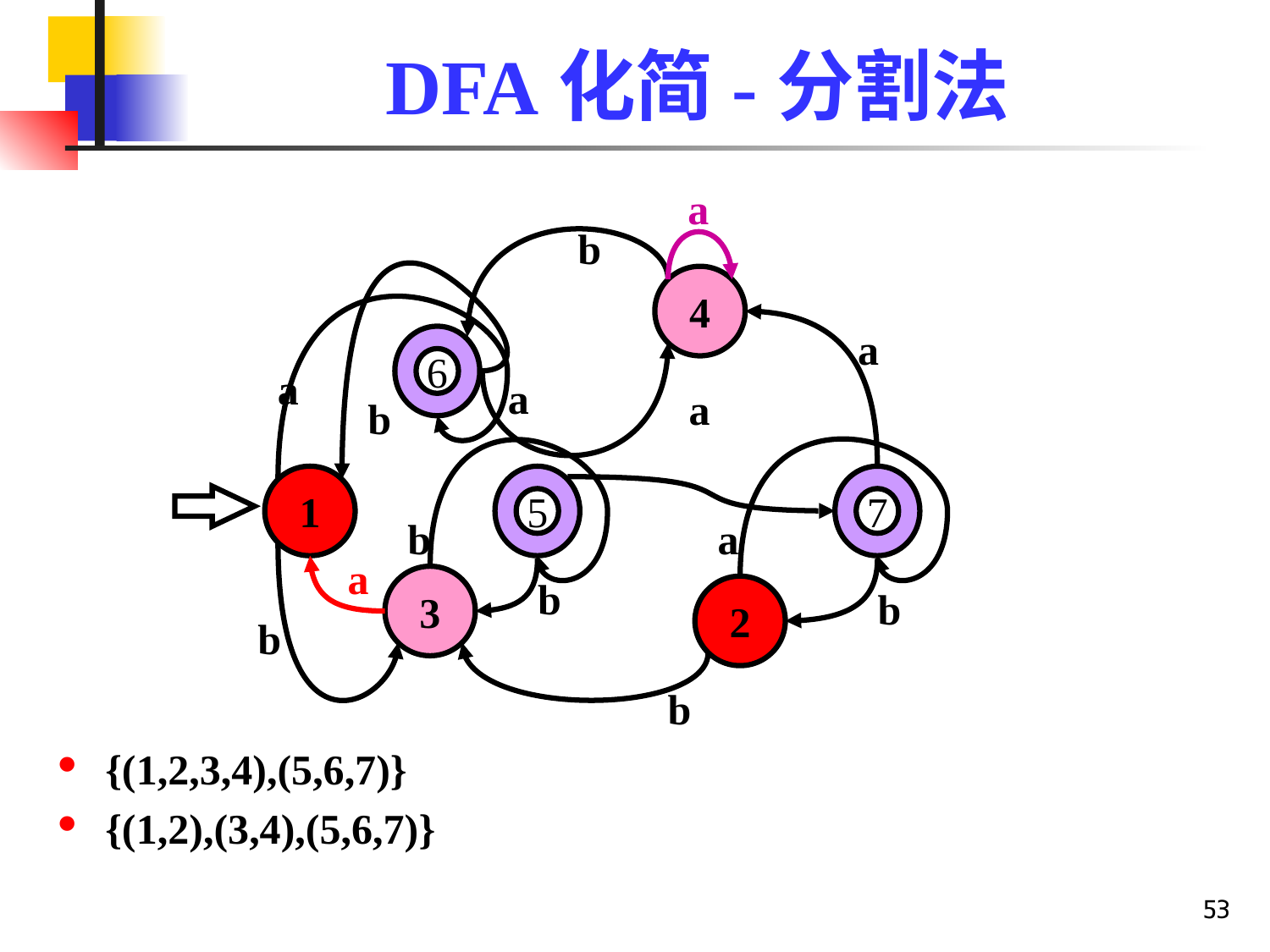

# DFA化简-分割法
a
b
4
a
6
a
a
a
b
1
5
7

b
a
a
3
b
2
b
b
b
{(1,2,3,4),(5,6,7)}
{(1,2),(3,4),(5,6,7)}
53